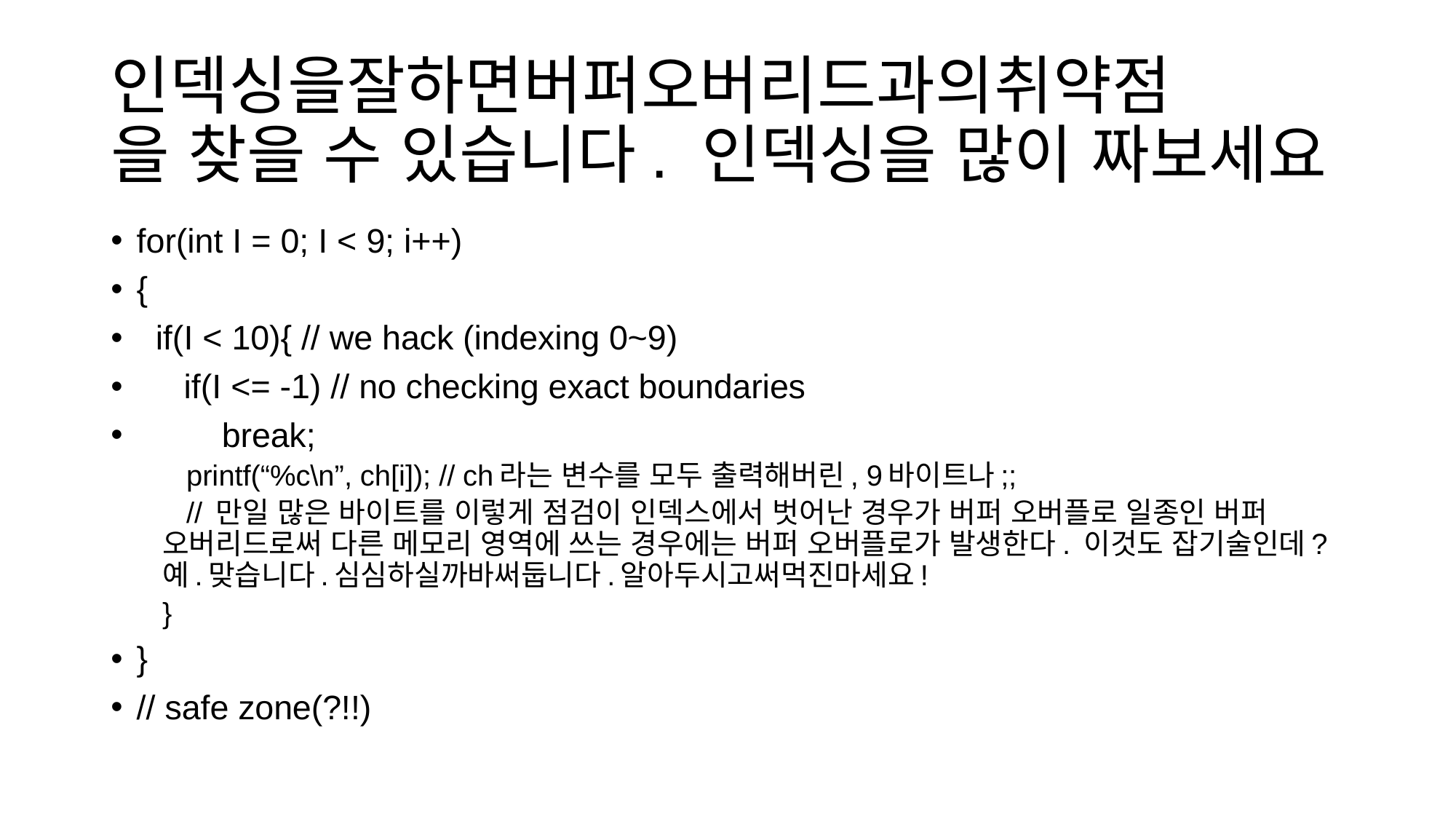

# 인덱싱을잘하면버퍼오버리드과의취약점 을 찾을 수 있습니다. 인덱싱을 많이 짜보세요
for(int I = 0; I < 9; i++)
{
  if(I < 10){ // we hack (indexing 0~9)
     if(I <= -1) // no checking exact boundaries
         break;
   printf(“%c\n”, ch[i]); // ch라는 변수를 모두 출력해버린, 9바이트나;;
   // 만일 많은 바이트를 이렇게 점검이 인덱스에서 벗어난 경우가 버퍼 오버플로 일종인 버퍼 오버리드로써 다른 메모리 영역에 쓰는 경우에는 버퍼 오버플로가 발생한다. 이것도 잡기술인데?예.맞습니다.심심하실까바써둡니다.알아두시고써먹진마세요!
}
}
// safe zone(?!!)